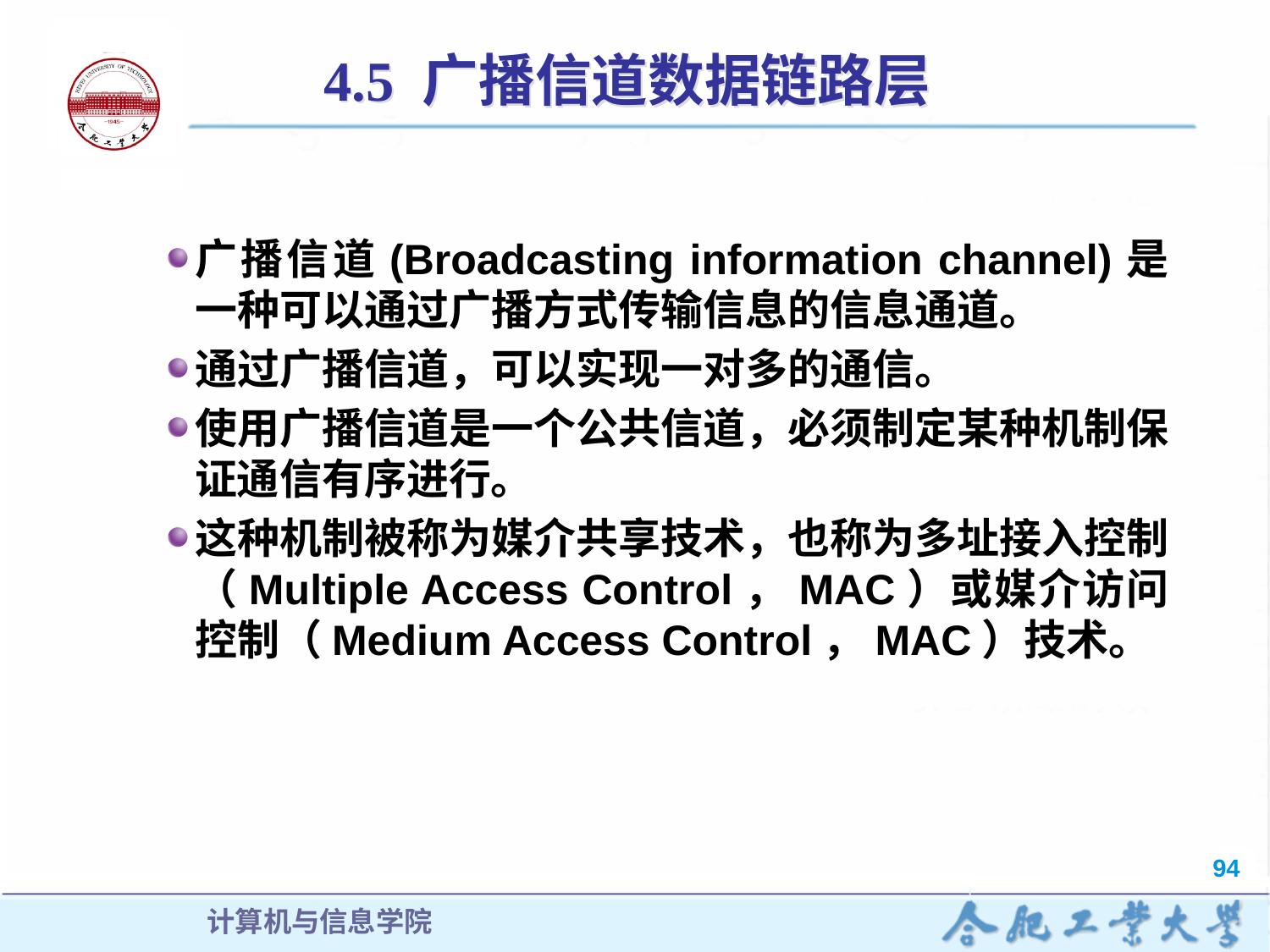

# 4.5 广播信道数据链路层
广播信道(Broadcasting information channel)是一种可以通过广播方式传输信息的信息通道。
通过广播信道，可以实现一对多的通信。
使用广播信道是一个公共信道，必须制定某种机制保证通信有序进行。
这种机制被称为媒介共享技术，也称为多址接入控制（Multiple Access Control，MAC）或媒介访问控制（Medium Access Control，MAC）技术。